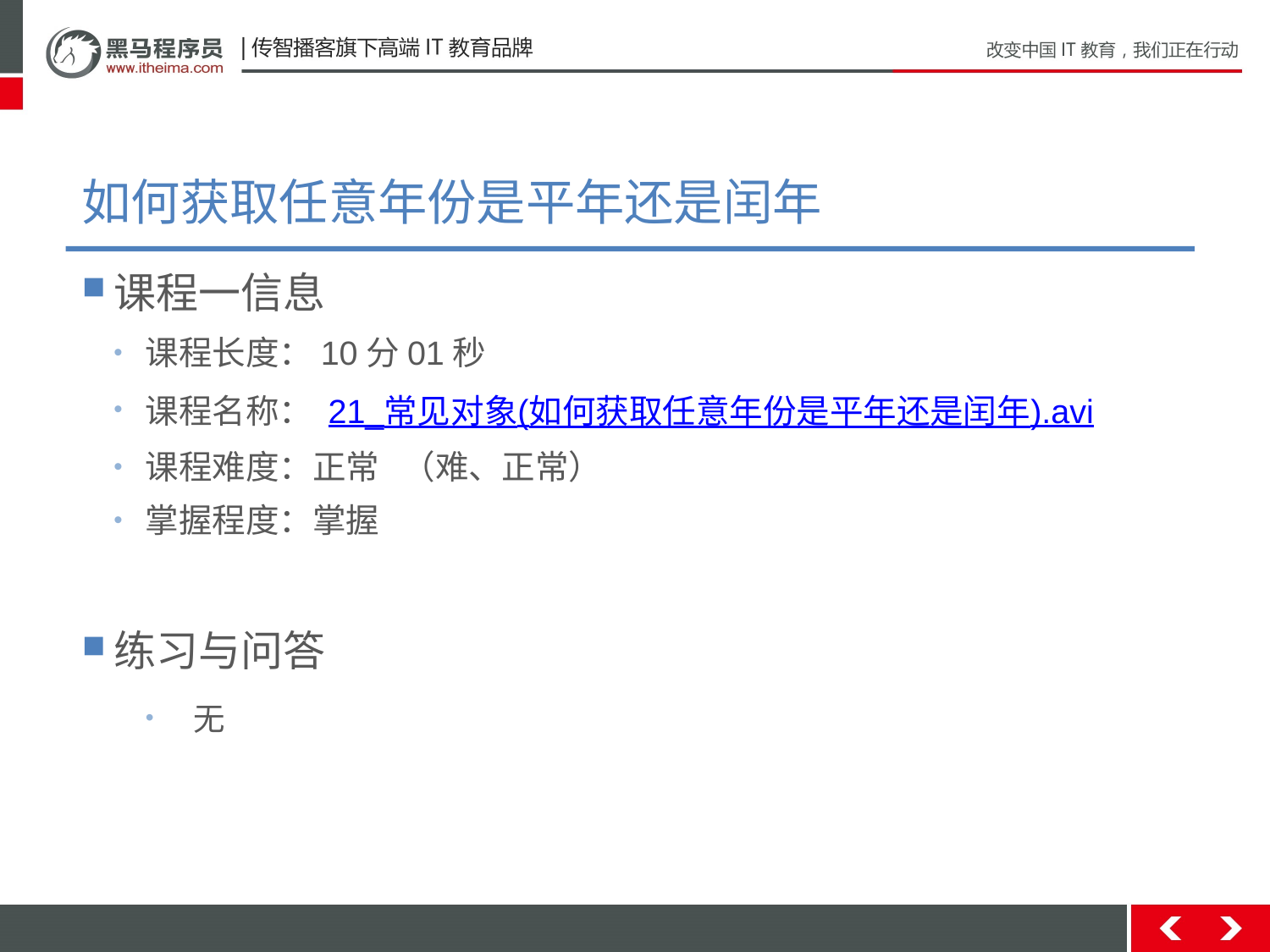

# 如何获取任意年份是平年还是闰年
课程一信息
课程长度：10分01秒
课程名称： 21_常见对象(如何获取任意年份是平年还是闰年).avi
课程难度：正常   （难、正常）
掌握程度：掌握

练习与问答
无